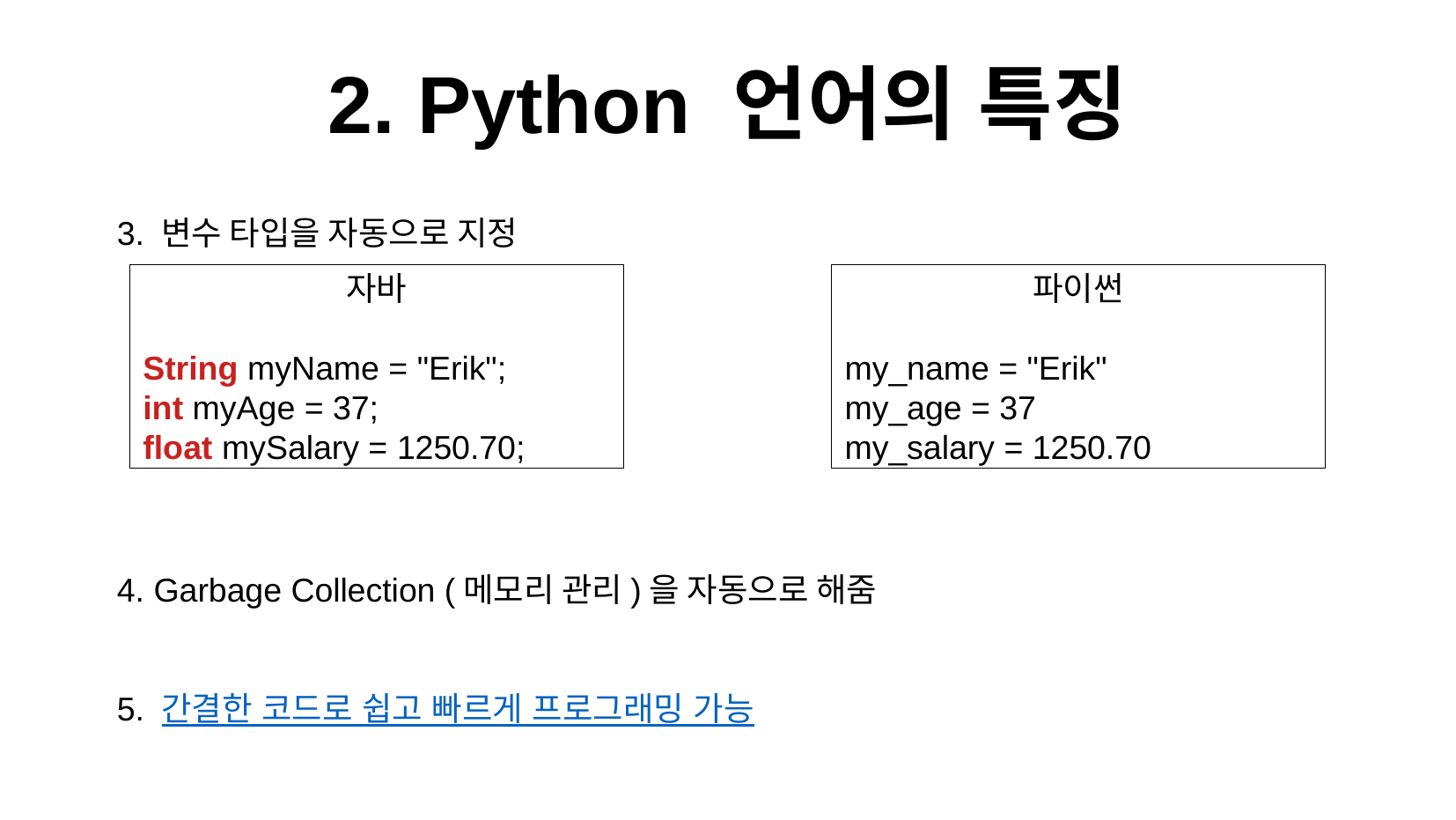

# 2. Python 언어의 특징
3. 변수 타입을 자동으로 지정

4. Garbage Collection (메모리 관리)을 자동으로 해줌

5. 간결한 코드로 쉽고 빠르게 프로그래밍 가능

자바

String myName = "Erik";
int myAge = 37;
float mySalary = 1250.70;
파이썬

my_name = "Erik"
my_age = 37
my_salary = 1250.70